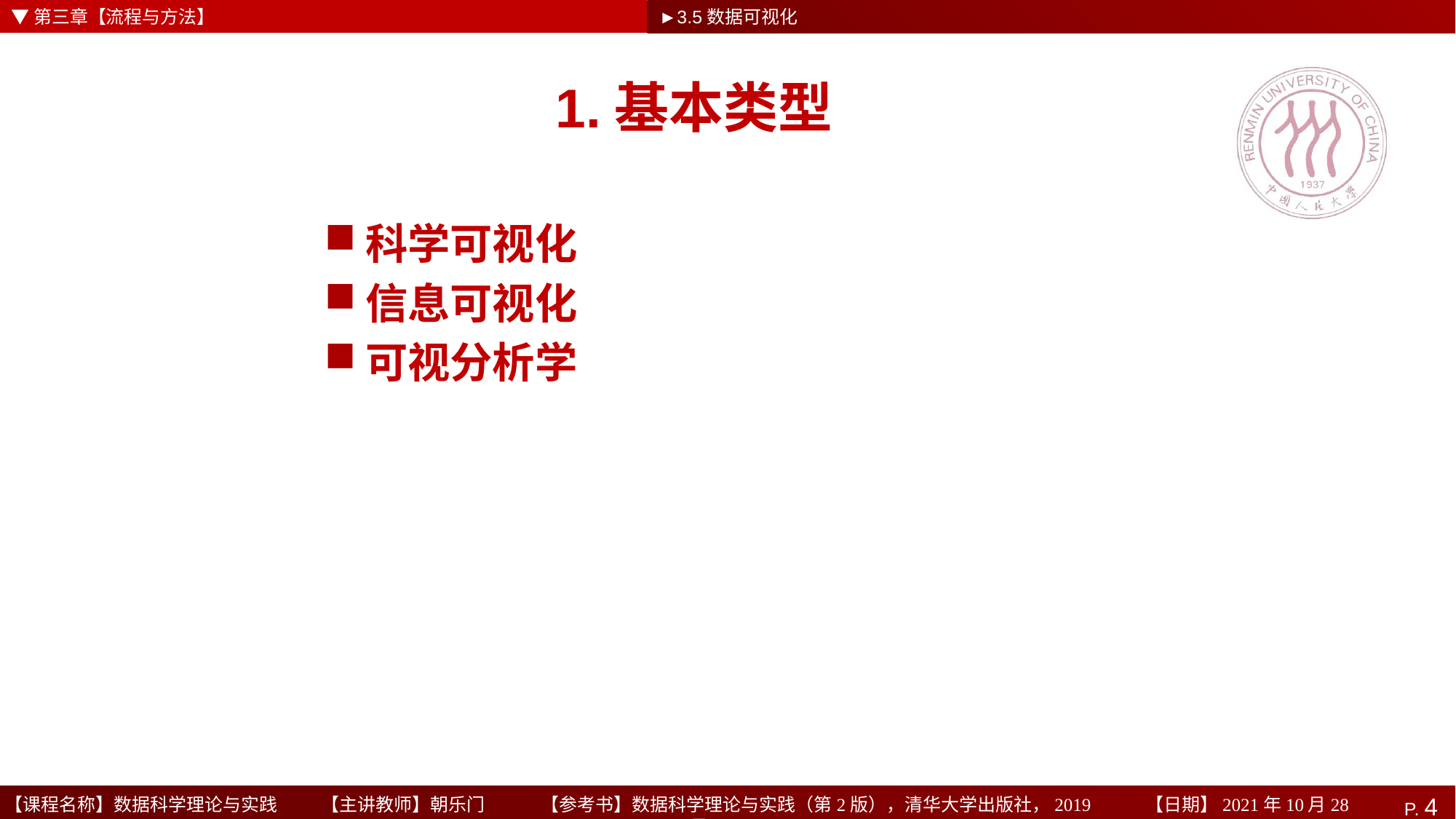

▼第三章【流程与方法】
►3.5数据可视化
# 1.基本类型
科学可视化
信息可视化
可视分析学